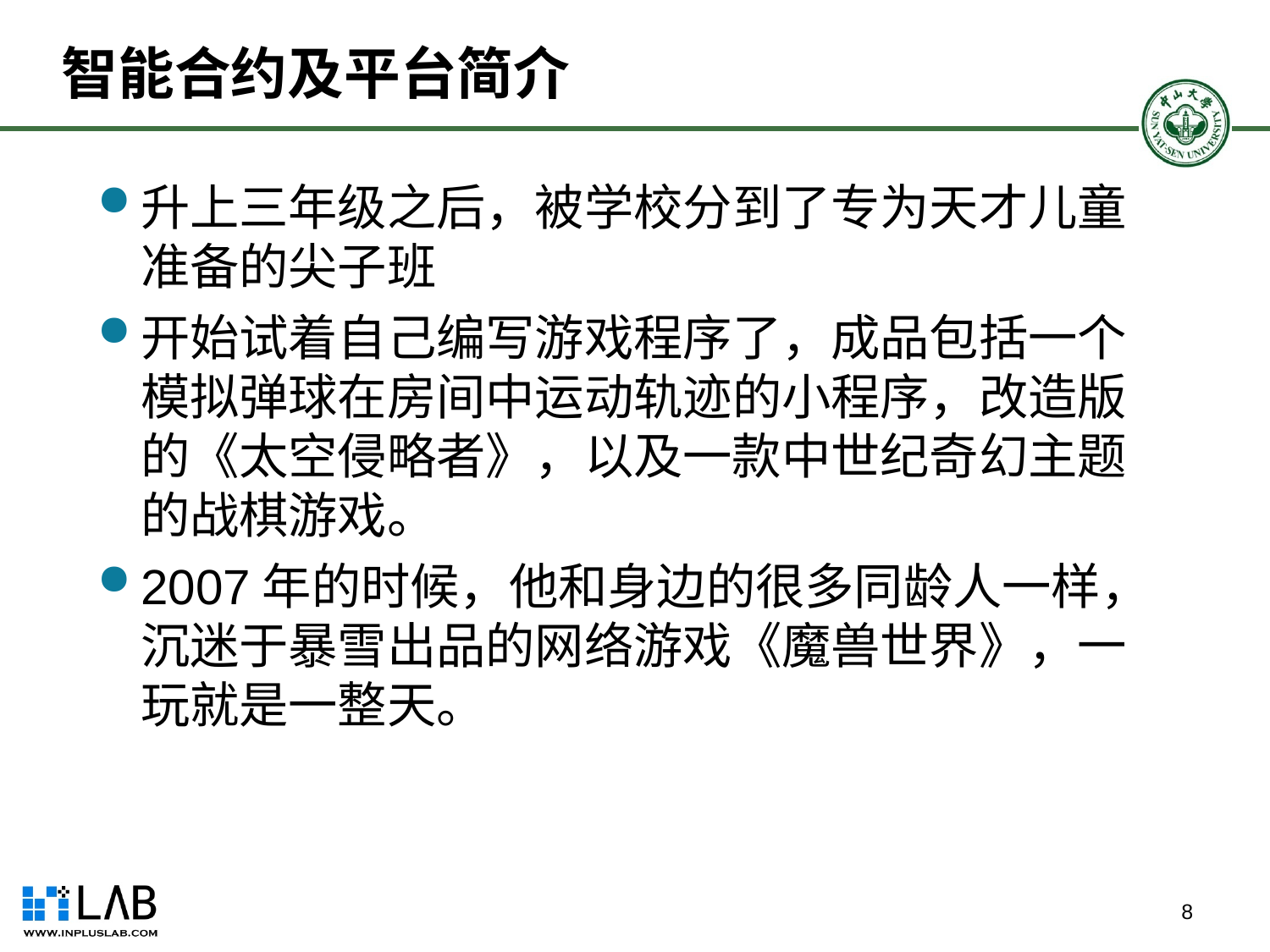

智能合约及平台简介
#
升上三年级之后，被学校分到了专为天才儿童准备的尖子班
开始试着自己编写游戏程序了，成品包括一个模拟弹球在房间中运动轨迹的小程序，改造版的《太空侵略者》，以及一款中世纪奇幻主题的战棋游戏。
2007年的时候，他和身边的很多同龄人一样，沉迷于暴雪出品的网络游戏《魔兽世界》，一玩就是一整天。